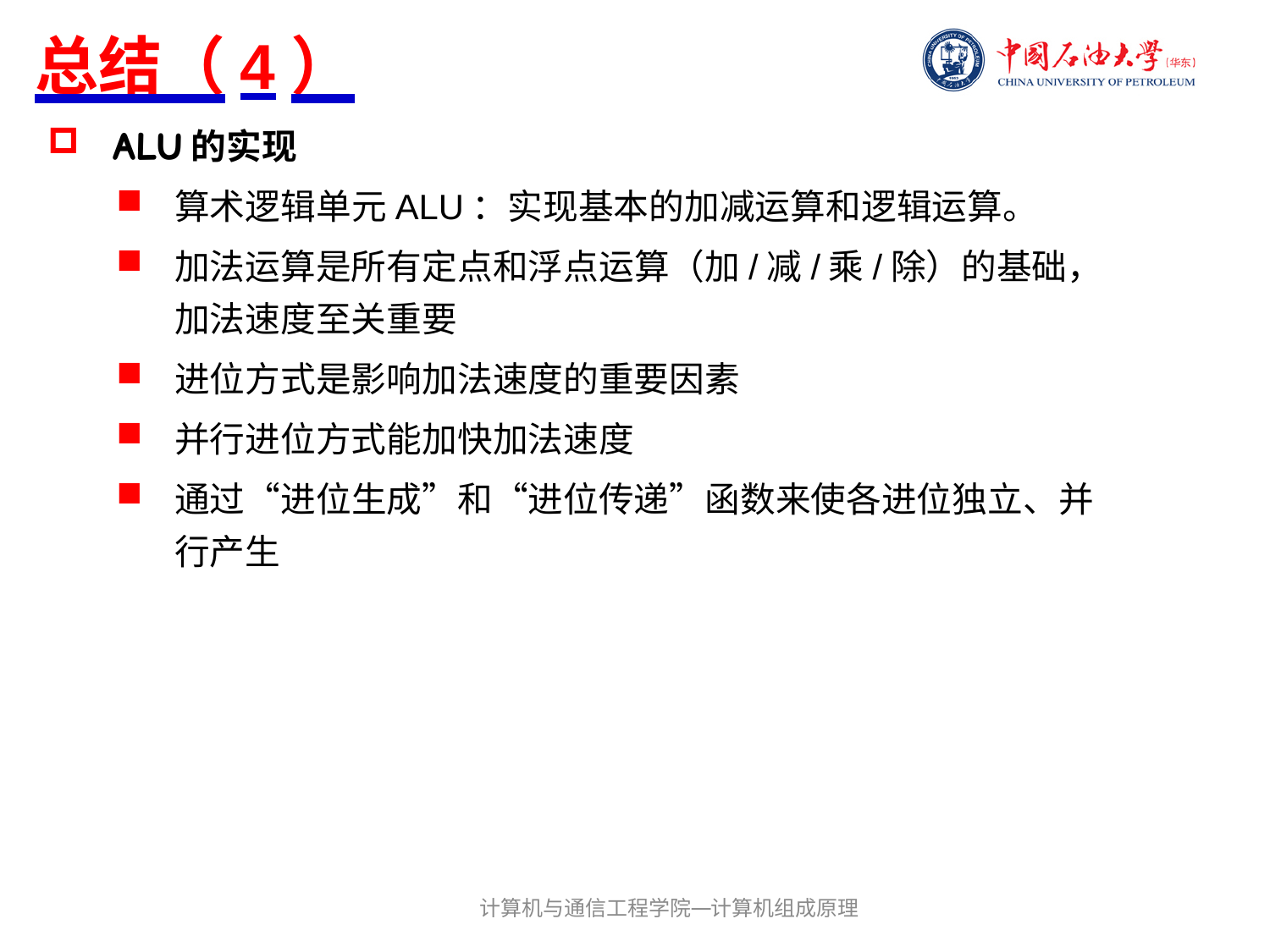

# 总结（4）
ALU的实现
算术逻辑单元ALU：实现基本的加减运算和逻辑运算。
加法运算是所有定点和浮点运算（加/减/乘/除）的基础，加法速度至关重要
进位方式是影响加法速度的重要因素
并行进位方式能加快加法速度
通过“进位生成”和“进位传递”函数来使各进位独立、并行产生

计算机与通信工程学院—计算机组成原理
94